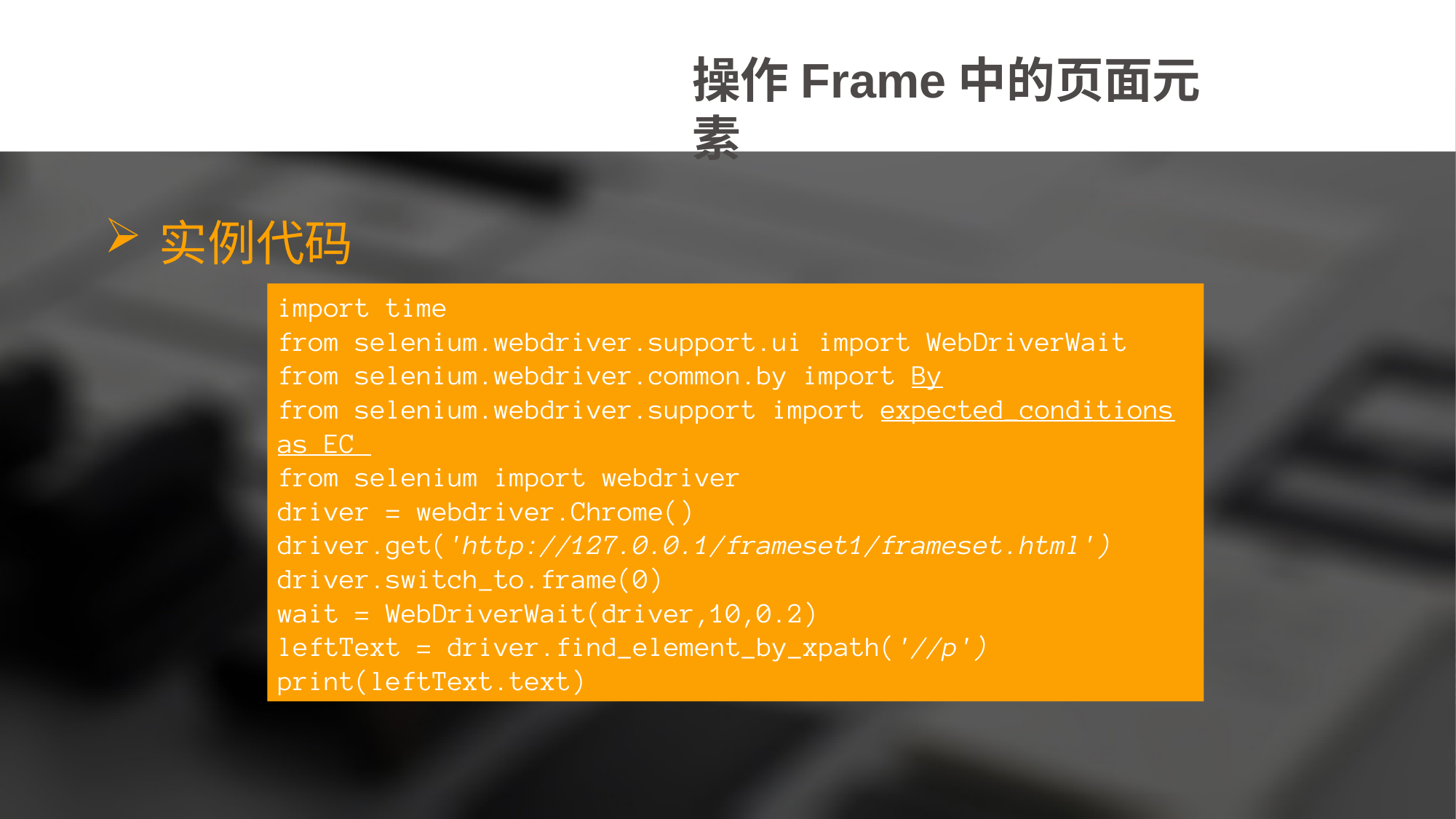

操作Frame中的页面元素
实例代码
import time
from selenium.webdriver.support.ui import WebDriverWait
from selenium.webdriver.common.by import By
from selenium.webdriver.support import expected_conditions as EC
from selenium import webdriver
driver = webdriver.Chrome()
driver.get('http://127.0.0.1/frameset1/frameset.html')
driver.switch_to.frame(0)
wait = WebDriverWait(driver,10,0.2)
leftText = driver.find_element_by_xpath('//p')
print(leftText.text)